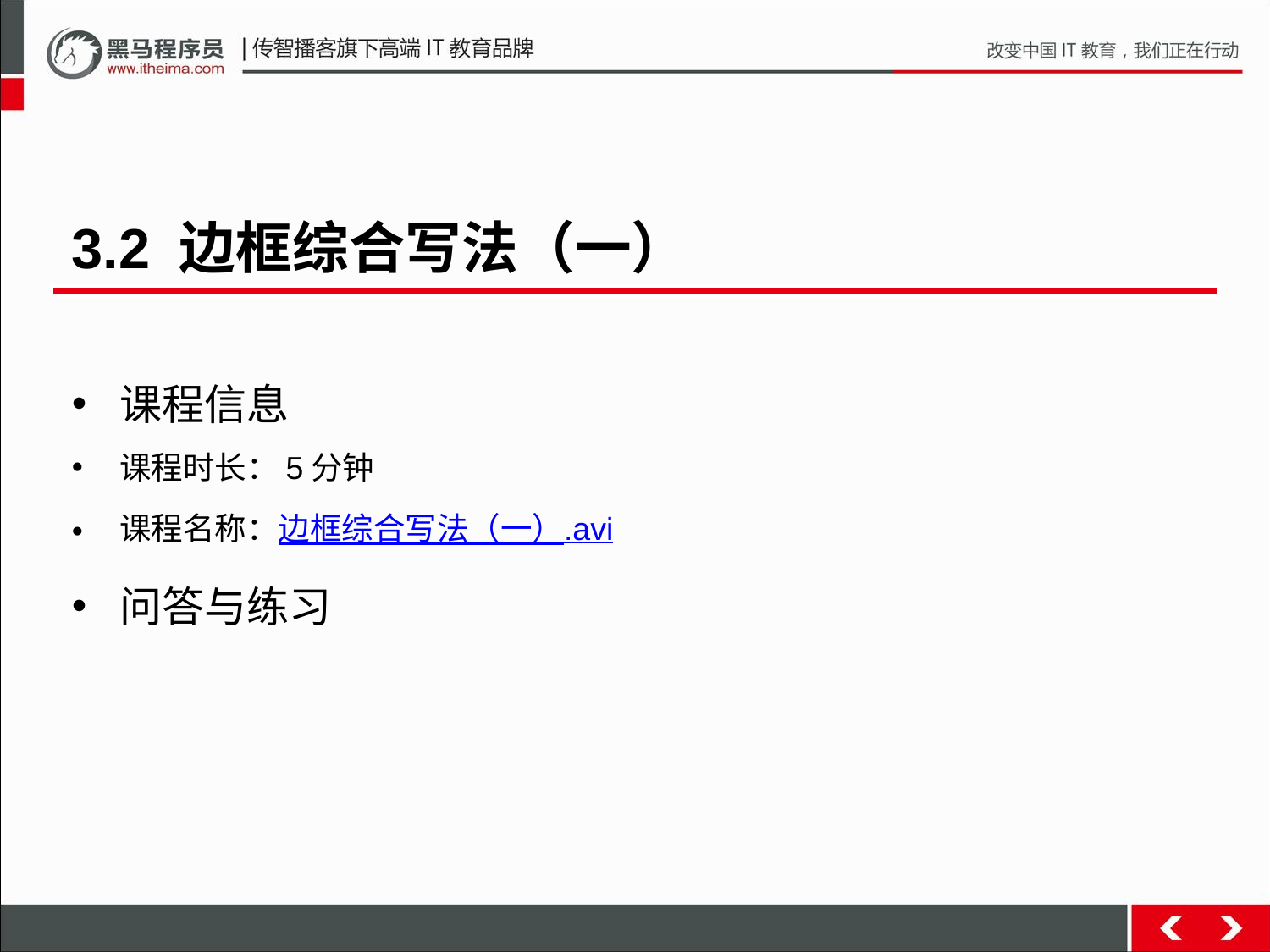

3.2 边框综合写法（一）
课程信息
课程时长：5分钟
课程名称：边框综合写法（一）.avi
问答与练习